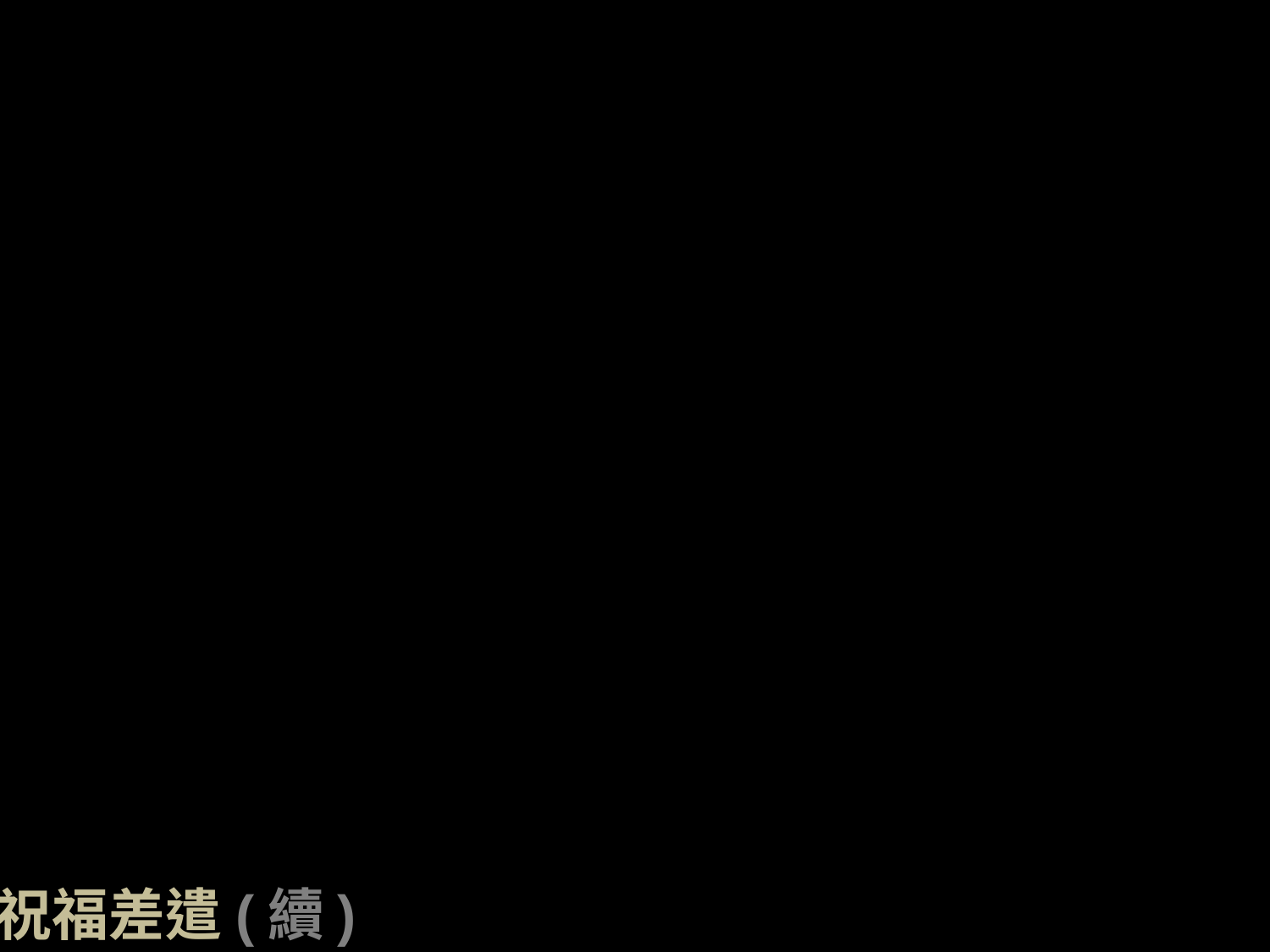

<馬太福音 28:18~20>

耶穌進前來，對他們說：「天上地下所有的權柄都賜給我了。 所以，你們要去，使萬民作我的門徒，奉父、子、聖靈的名給他們施洗 或譯：給他們施洗，歸於父、子、聖靈的名。 凡我所吩咐你們的，都教訓他們遵守，我就常與你們同在，直到世界的末了。」
祝福差遣(續)